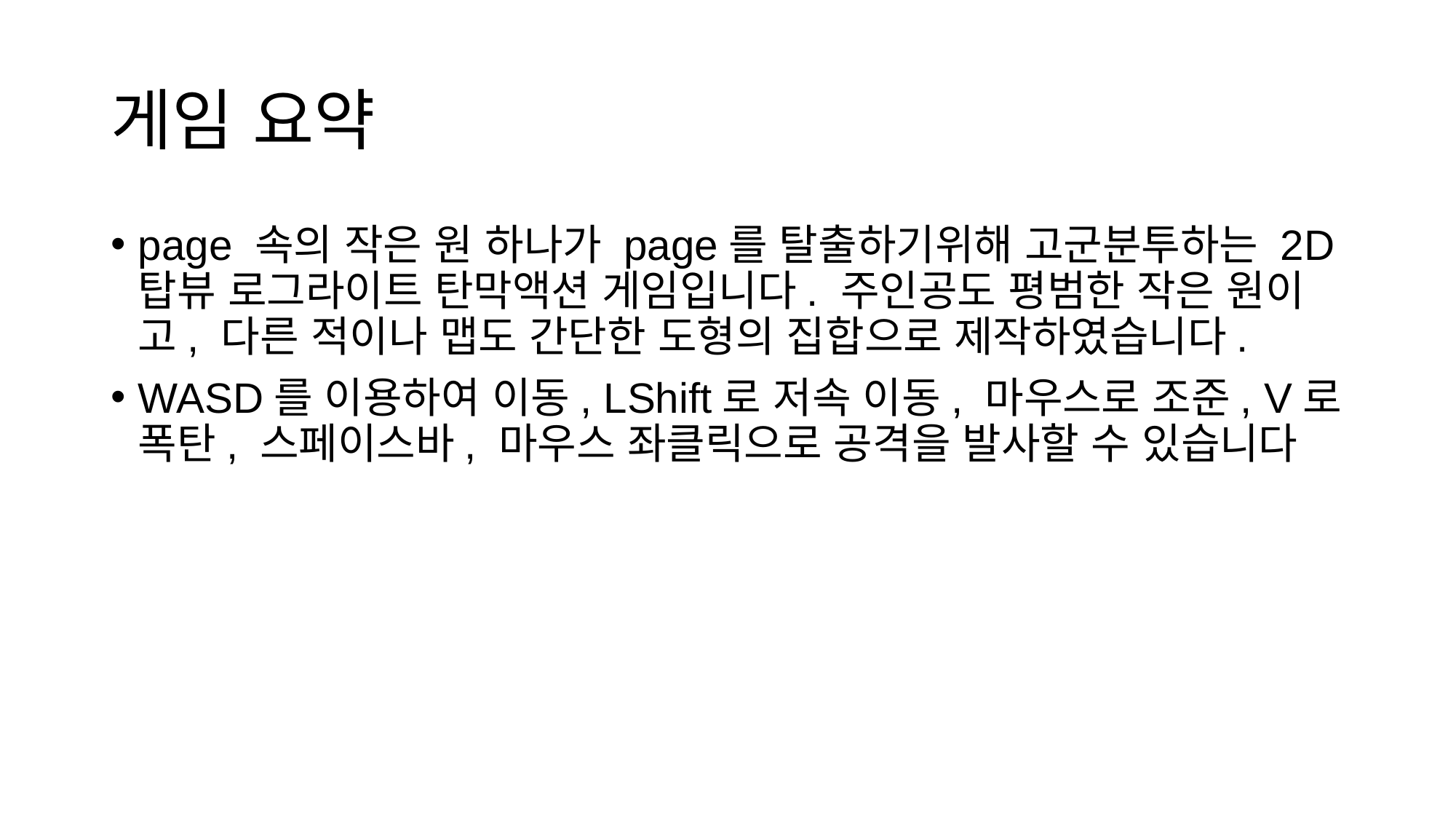

# 게임 요약
page 속의 작은 원 하나가 page를 탈출하기위해 고군분투하는 2D탑뷰 로그라이트 탄막액션 게임입니다. 주인공도 평범한 작은 원이고, 다른 적이나 맵도 간단한 도형의 집합으로 제작하였습니다.
WASD를 이용하여 이동, LShift로 저속 이동, 마우스로 조준, V로 폭탄, 스페이스바, 마우스 좌클릭으로 공격을 발사할 수 있습니다